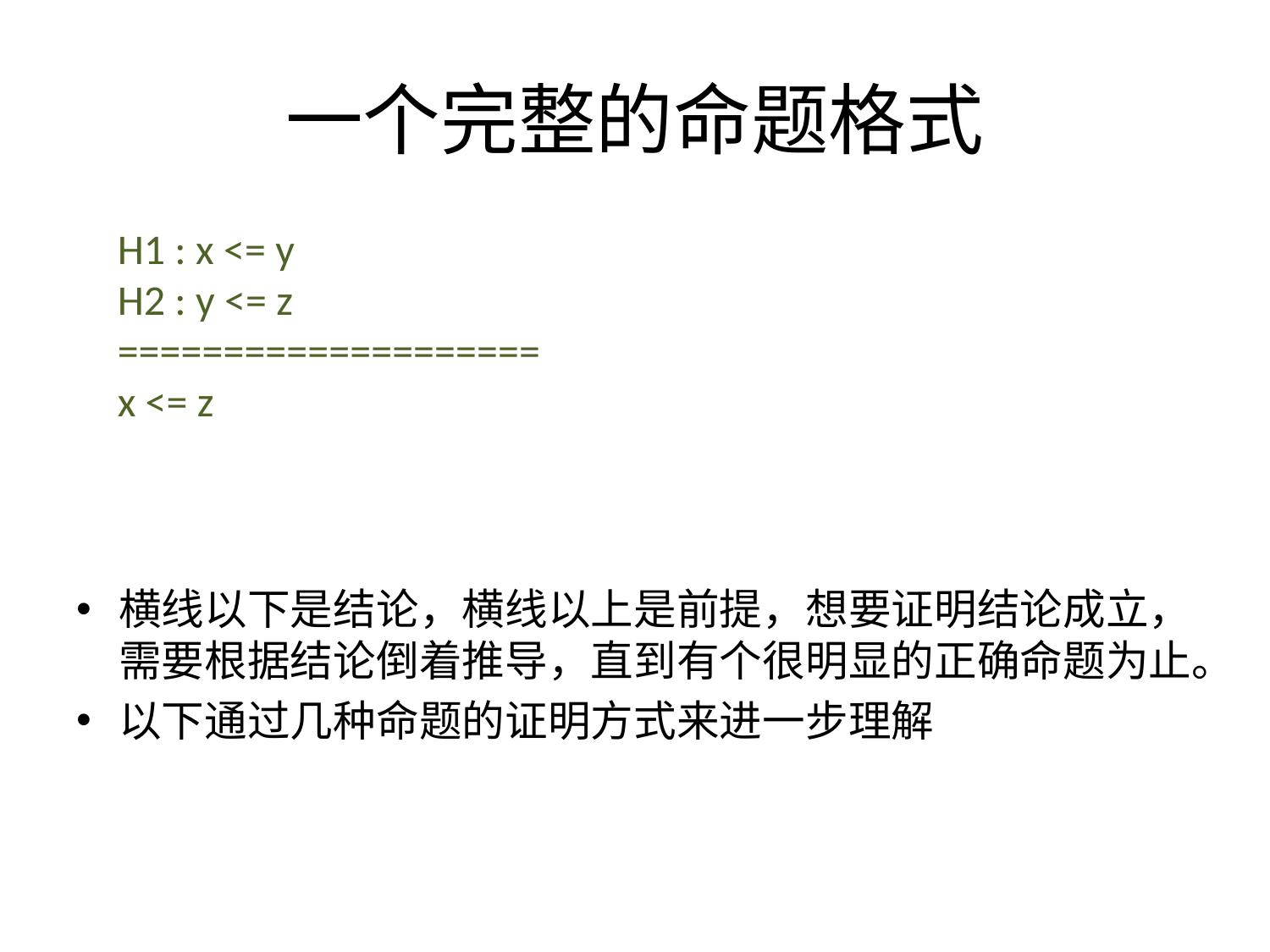

# 一个完整的命题格式
H1 : x <= y
H2 : y <= z
====================
x <= z

横线以下是结论，横线以上是前提，想要证明结论成立，需要根据结论倒着推导，直到有个很明显的正确命题为止。
以下通过几种命题的证明方式来进一步理解